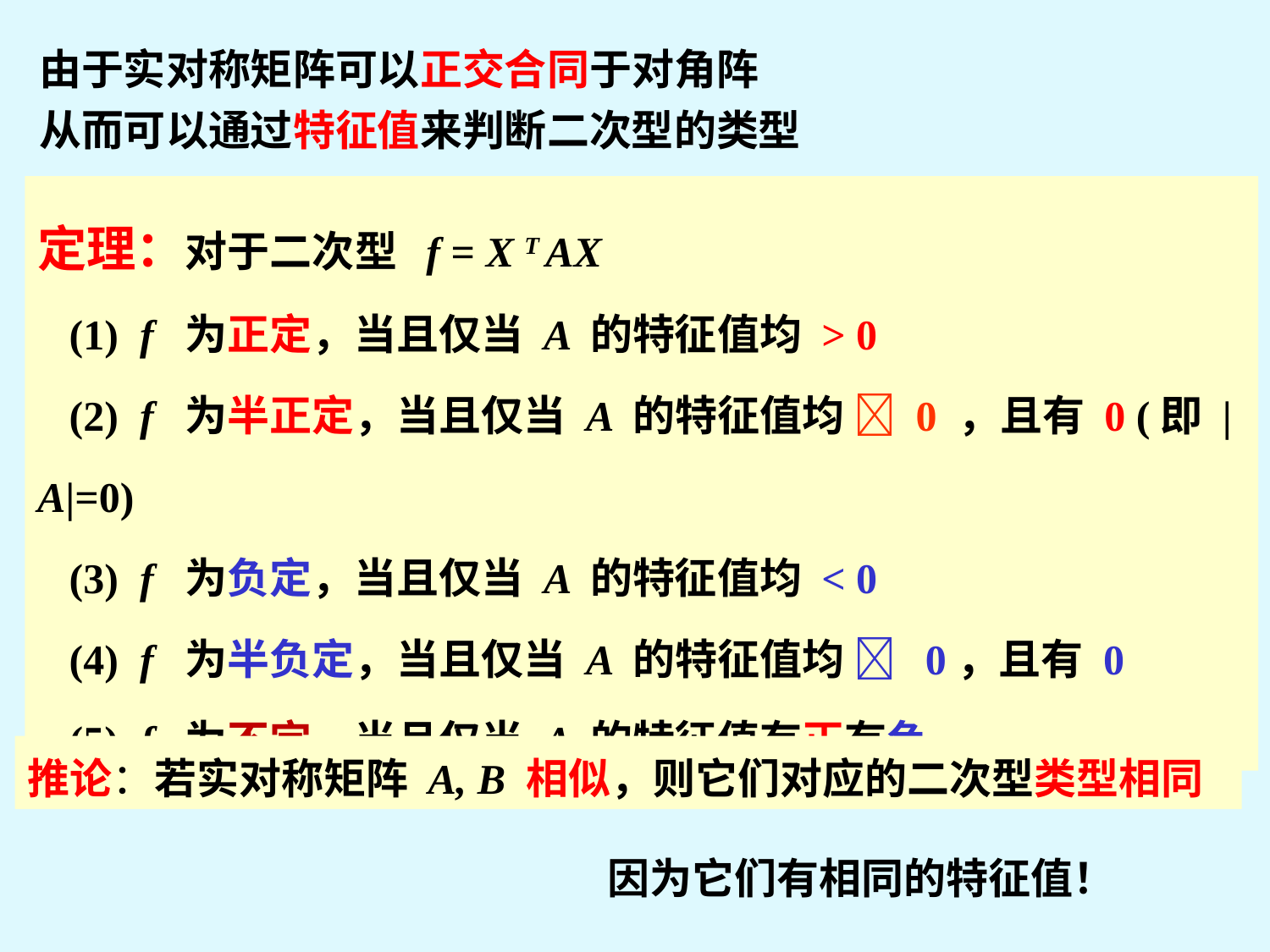

由于实对称矩阵可以正交合同于对角阵
从而可以通过特征值来判断二次型的类型
定理：对于二次型  f = X T AX
   (1)  f  为正定，当且仅当 A 的特征值均 > 0
   (2)  f  为半正定，当且仅当 A 的特征值均 ≥ 0 ，且有 0 (即 |A|=0)
   (3)  f  为负定，当且仅当 A 的特征值均 < 0
   (4)  f  为半负定，当且仅当 A 的特征值均 ≤  0，且有 0
   (5)  f  为不定，当且仅当 A 的特征值有正有负
推论：若实对称矩阵 A, B 相似，则它们对应的二次型类型相同
因为它们有相同的特征值！